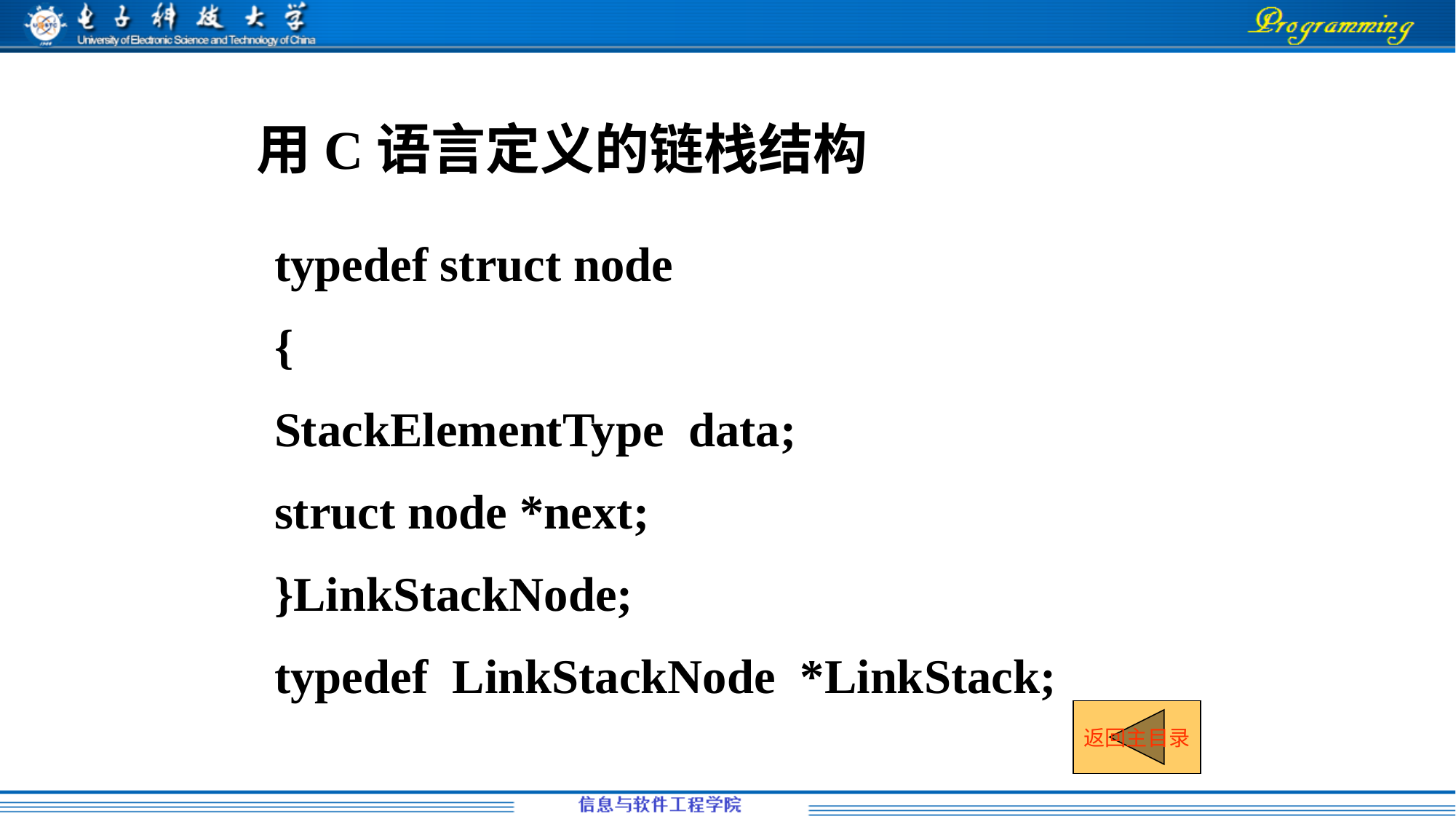

用C语言定义的链栈结构
typedef struct node
{
StackElementType  data;
struct node *next;
}LinkStackNode;
typedef  LinkStackNode  *LinkStack;
返回主目录